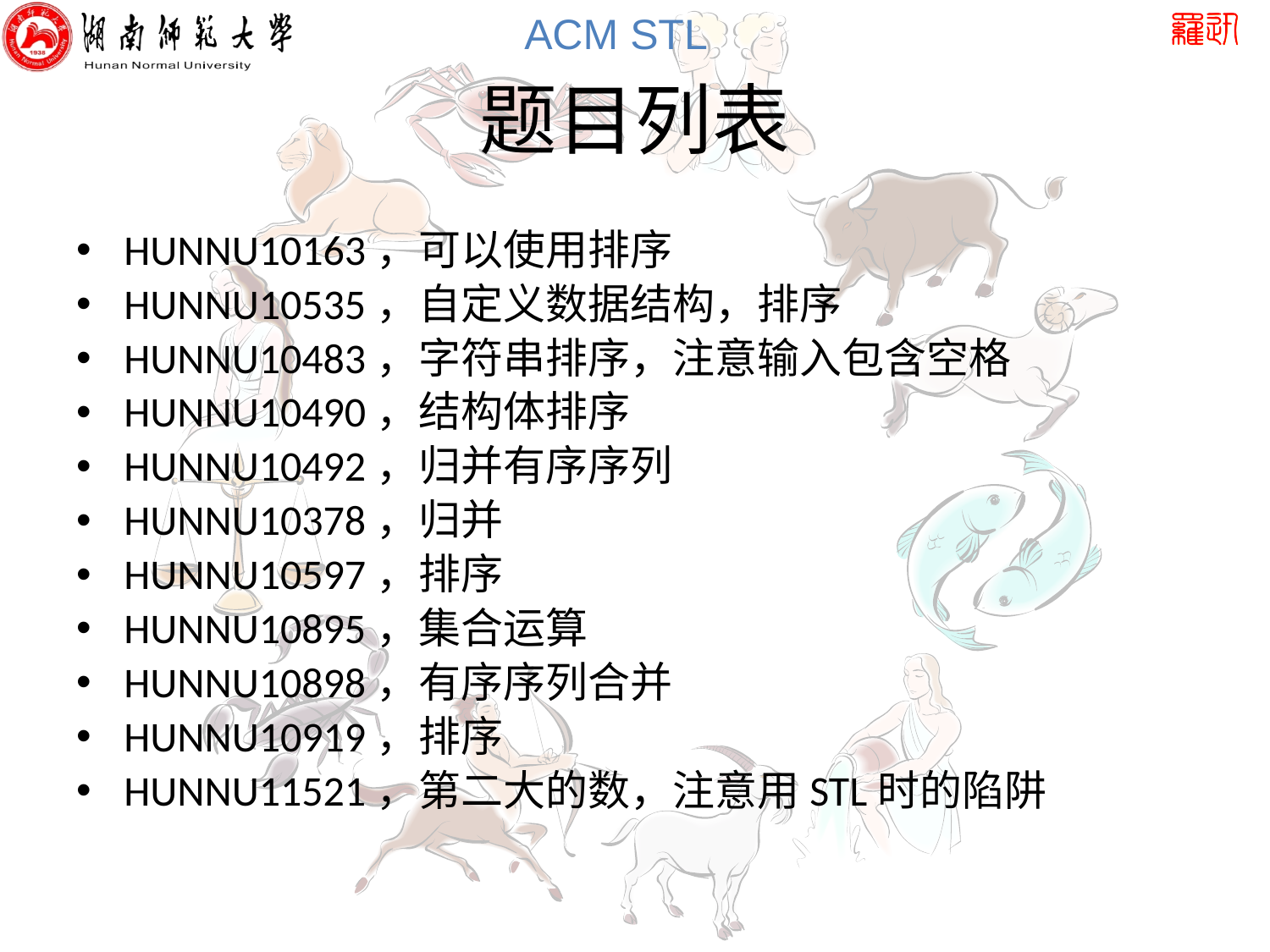

# 题目列表
HUNNU10163，可以使用排序
HUNNU10535，自定义数据结构，排序
HUNNU10483，字符串排序，注意输入包含空格
HUNNU10490，结构体排序
HUNNU10492，归并有序序列
HUNNU10378，归并
HUNNU10597，排序
HUNNU10895，集合运算
HUNNU10898，有序序列合并
HUNNU10919，排序
HUNNU11521，第二大的数，注意用STL时的陷阱